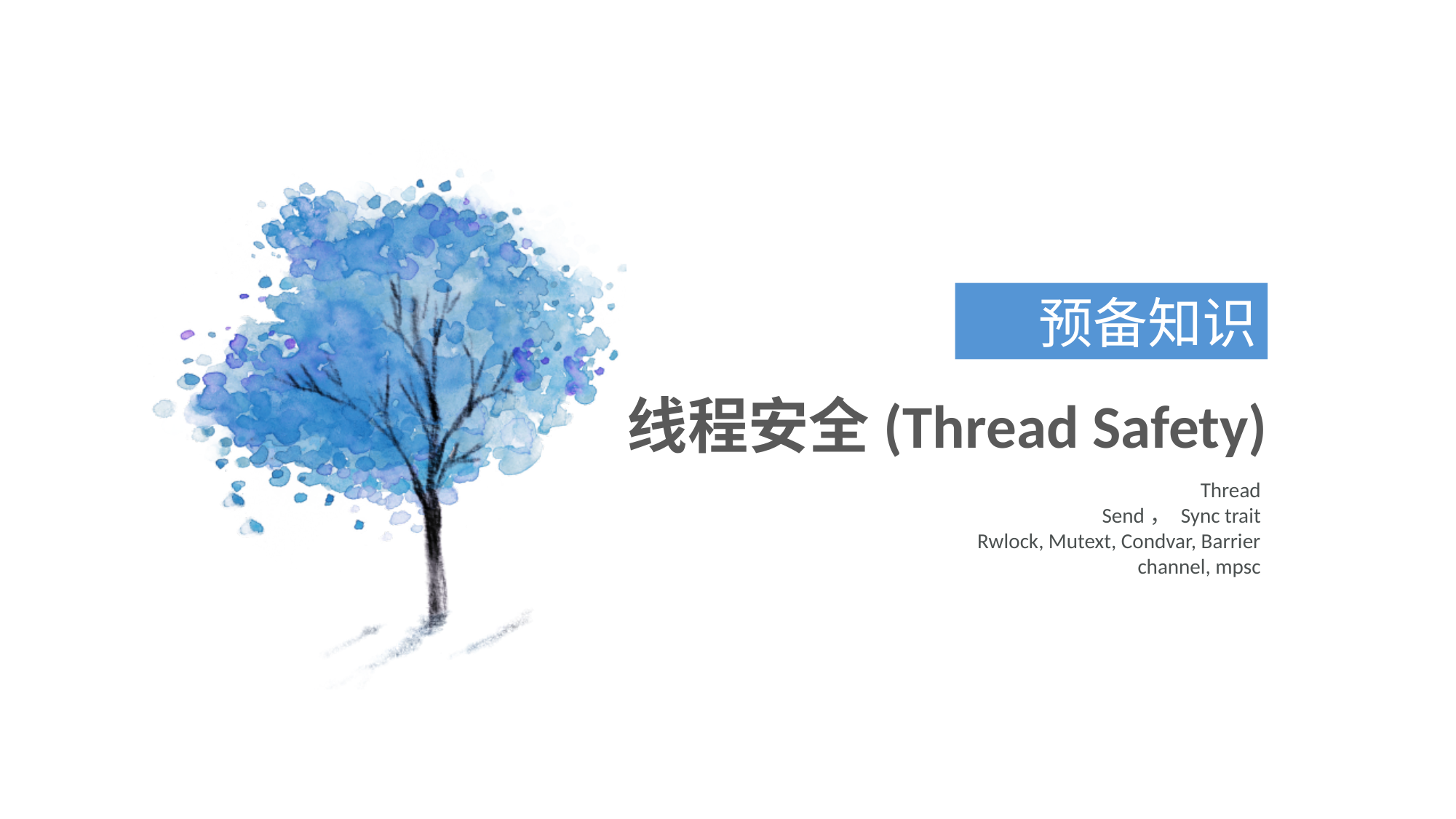

预备知识
线程安全(Thread Safety)
Thread
Send， Sync trait
Rwlock, Mutext, Condvar, Barrier
channel, mpsc